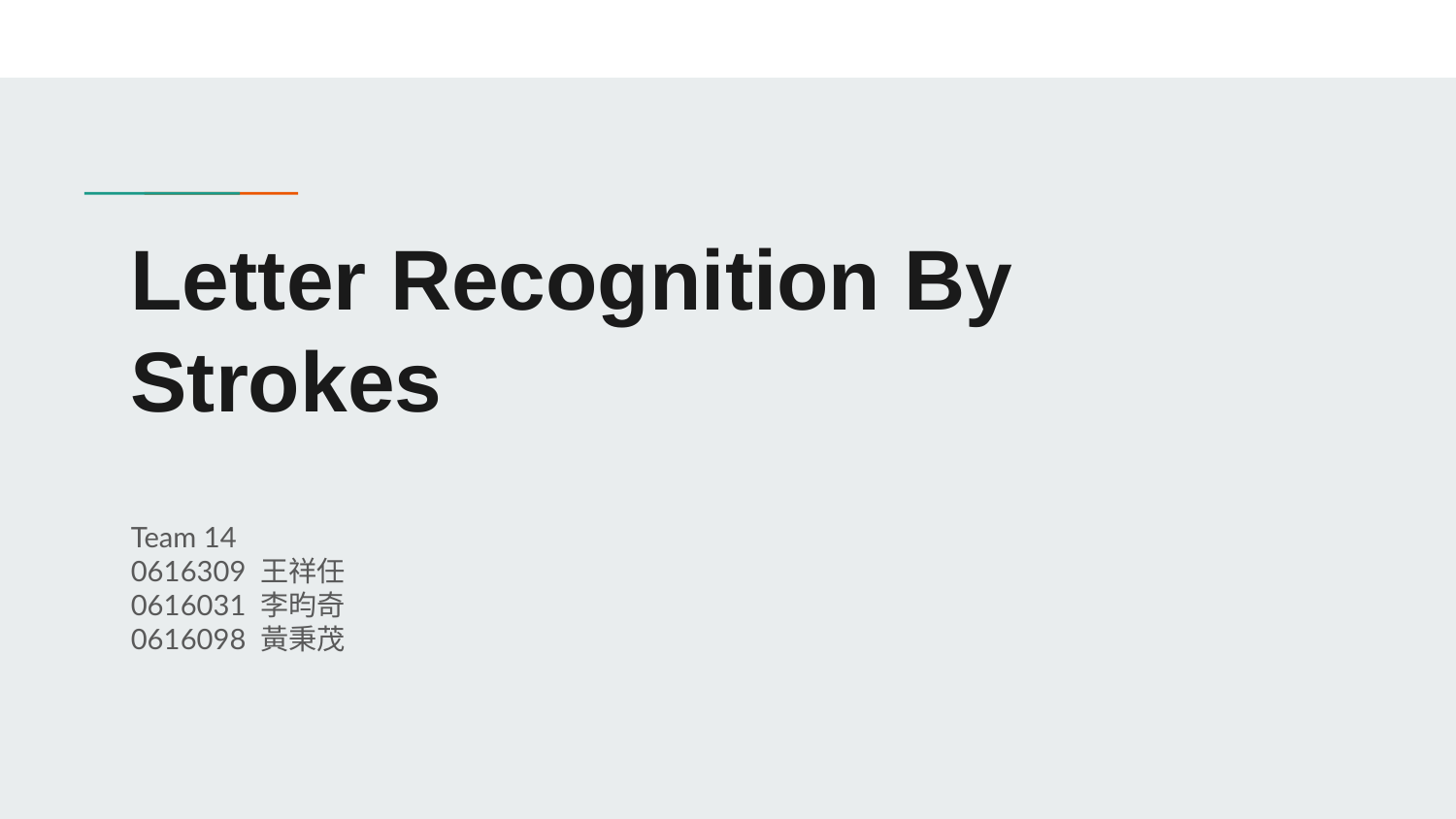

# Letter Recognition By Strokes
Team 14
0616309 王祥任
0616031 李昀奇
0616098 黃秉茂